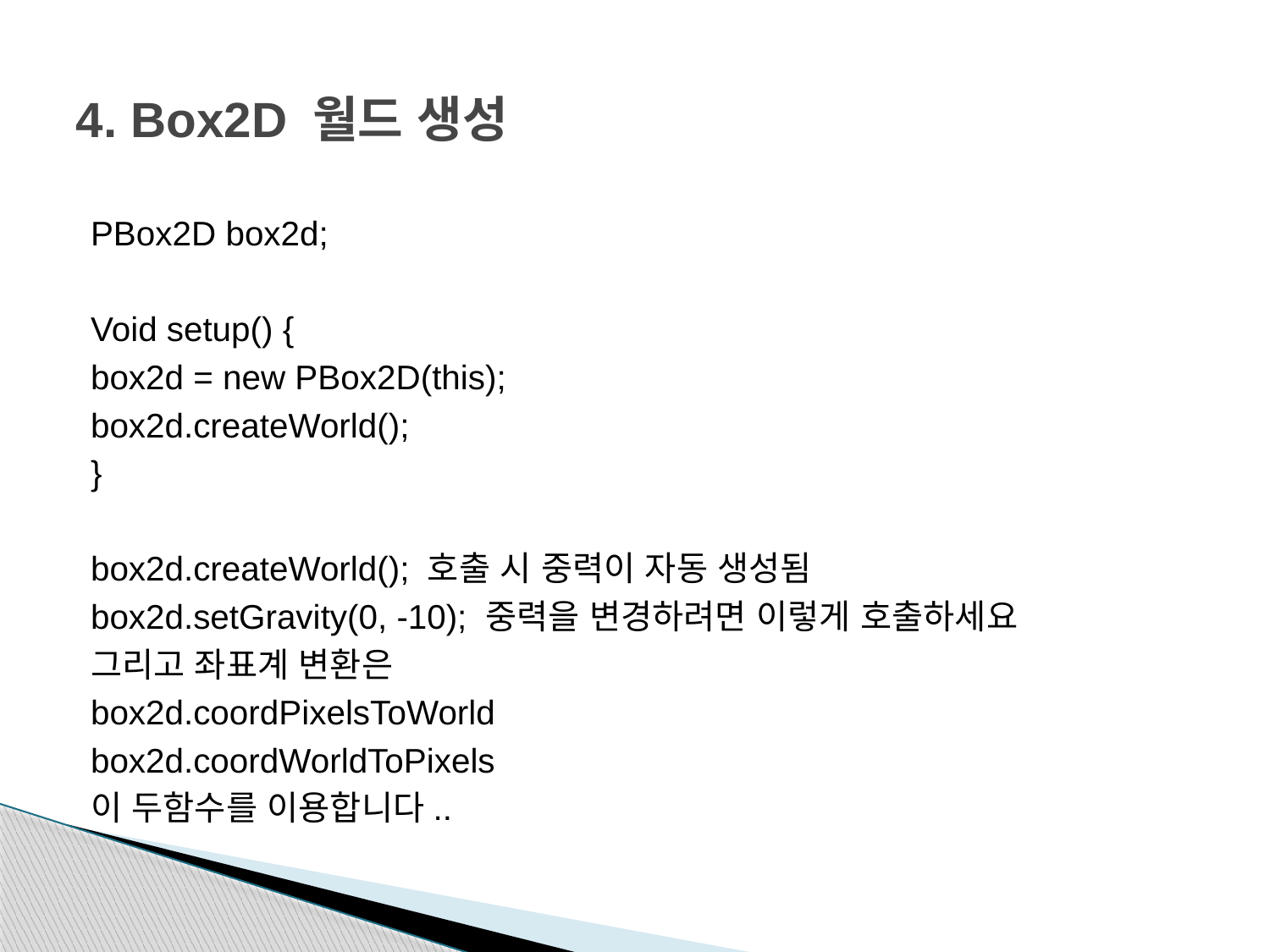

# 4. Box2D 월드 생성
PBox2D box2d;

Void setup() {
	box2d = new PBox2D(this);
	box2d.createWorld();
}

box2d.createWorld(); 호출 시 중력이 자동 생성됨
box2d.setGravity(0, -10); 중력을 변경하려면 이렇게 호출하세요
그리고 좌표계 변환은
box2d.coordPixelsToWorld
box2d.coordWorldToPixels
이 두함수를 이용합니다..